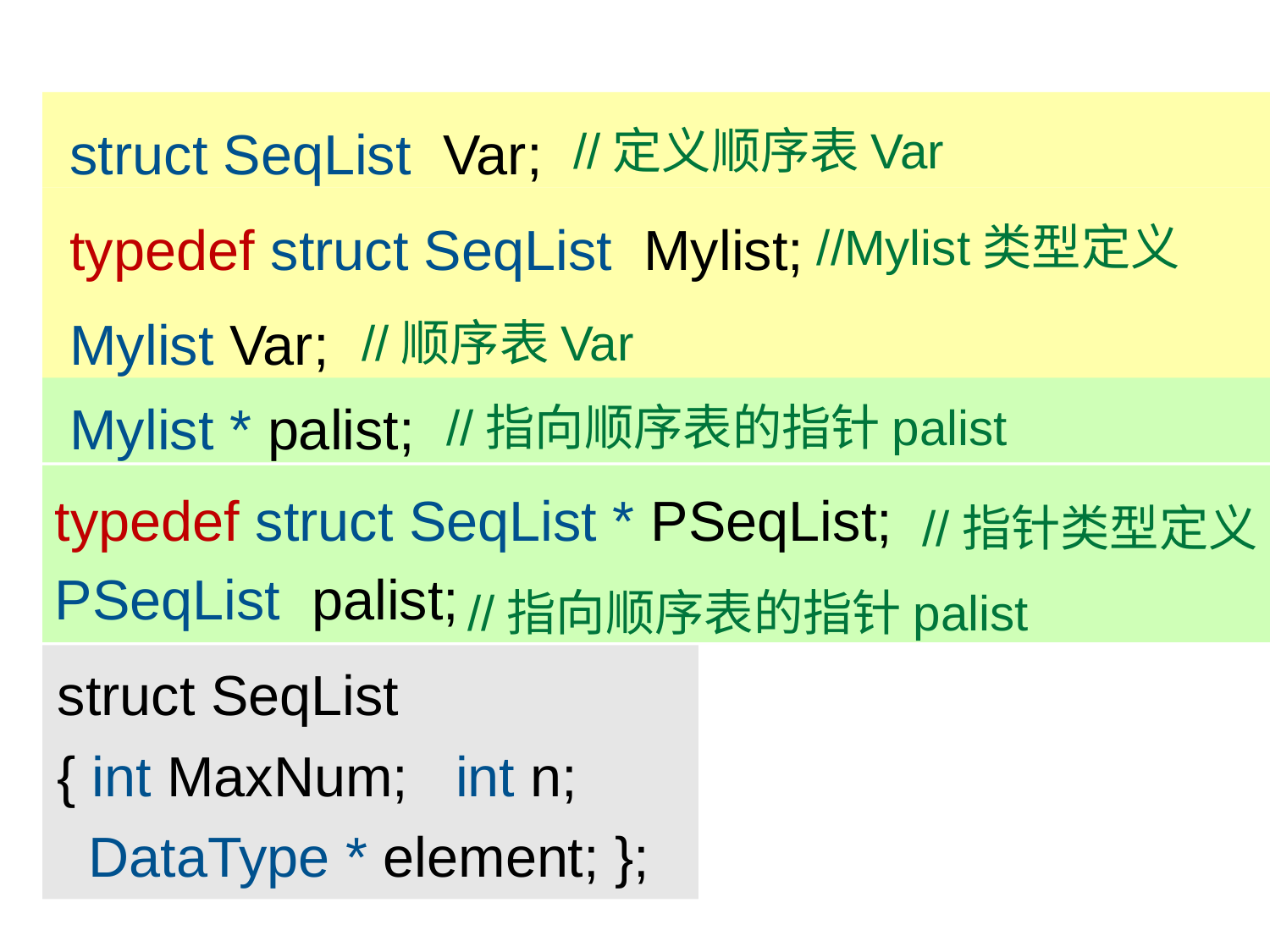

struct SeqList  Var;
//定义顺序表Var
typedef struct SeqList  Mylist;
//Mylist类型定义
Mylist Var;
//顺序表Var
Mylist * palist;
//指向顺序表的指针palist
typedef struct SeqList * PSeqList;
//指针类型定义
PSeqList  palist;
//指向顺序表的指针palist
struct SeqList
{ int MaxNum;   int n;
  DataType * element; };